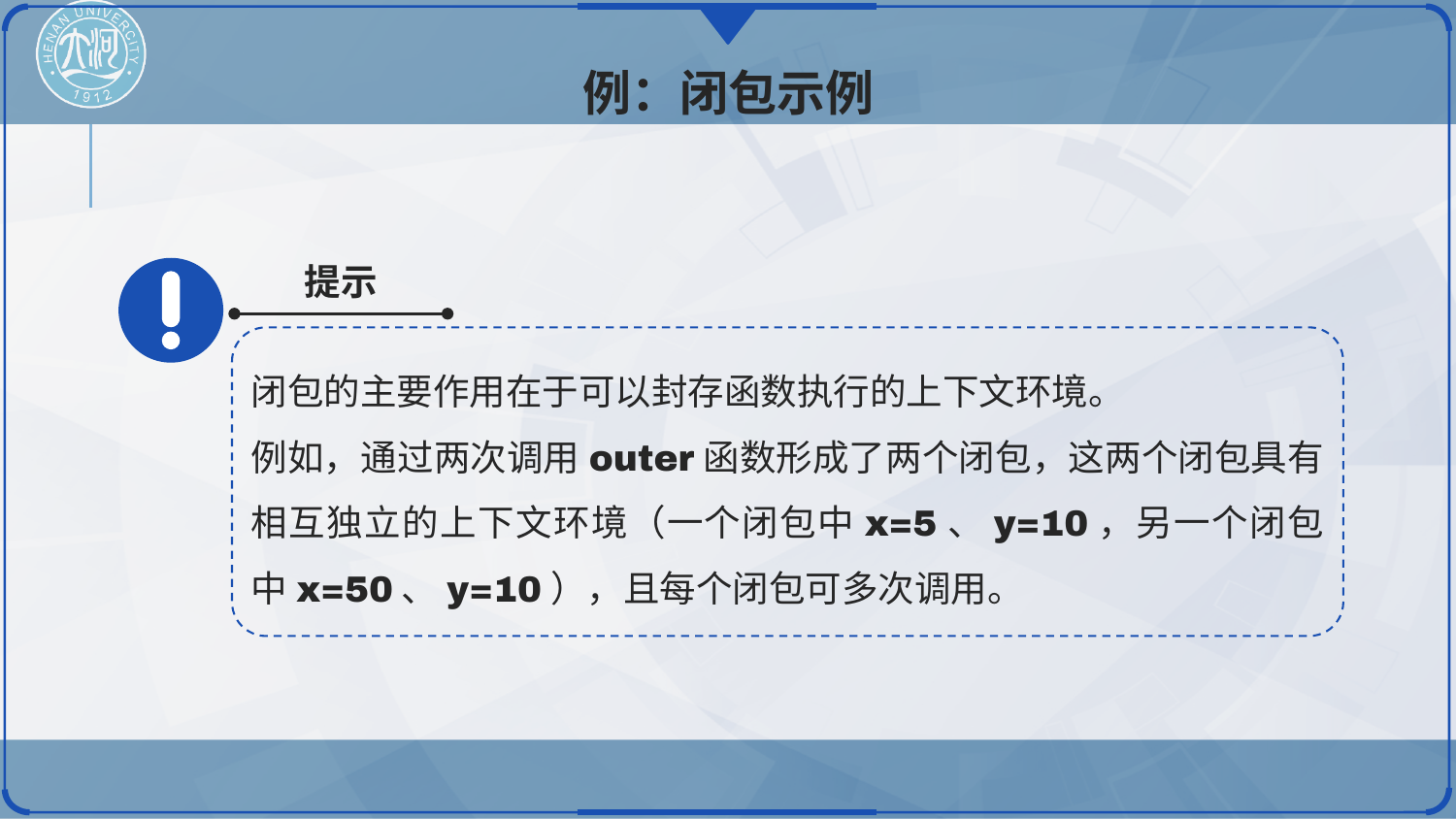

例：闭包示例
提示

闭包的主要作用在于可以封存函数执行的上下文环境。
例如，通过两次调用outer函数形成了两个闭包，这两个闭包具有相互独立的上下文环境（一个闭包中x=5、y=10，另一个闭包中x=50、y=10），且每个闭包可多次调用。